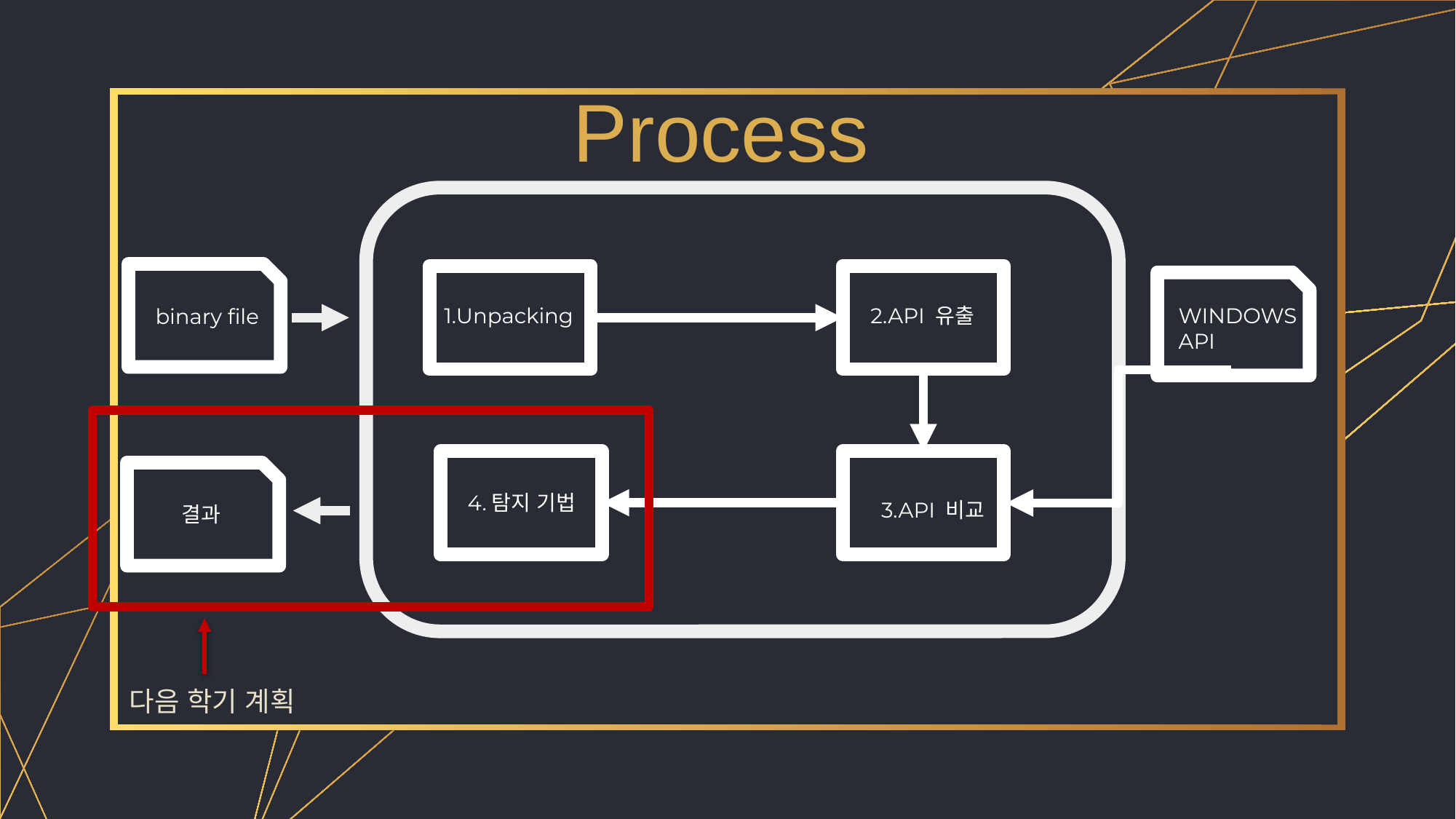

# Process

1.Unpacking
WINDOWS
API
2.API 유출
binary file

4.탐지 기법
3.API 비교
결과
다음 학기 계획